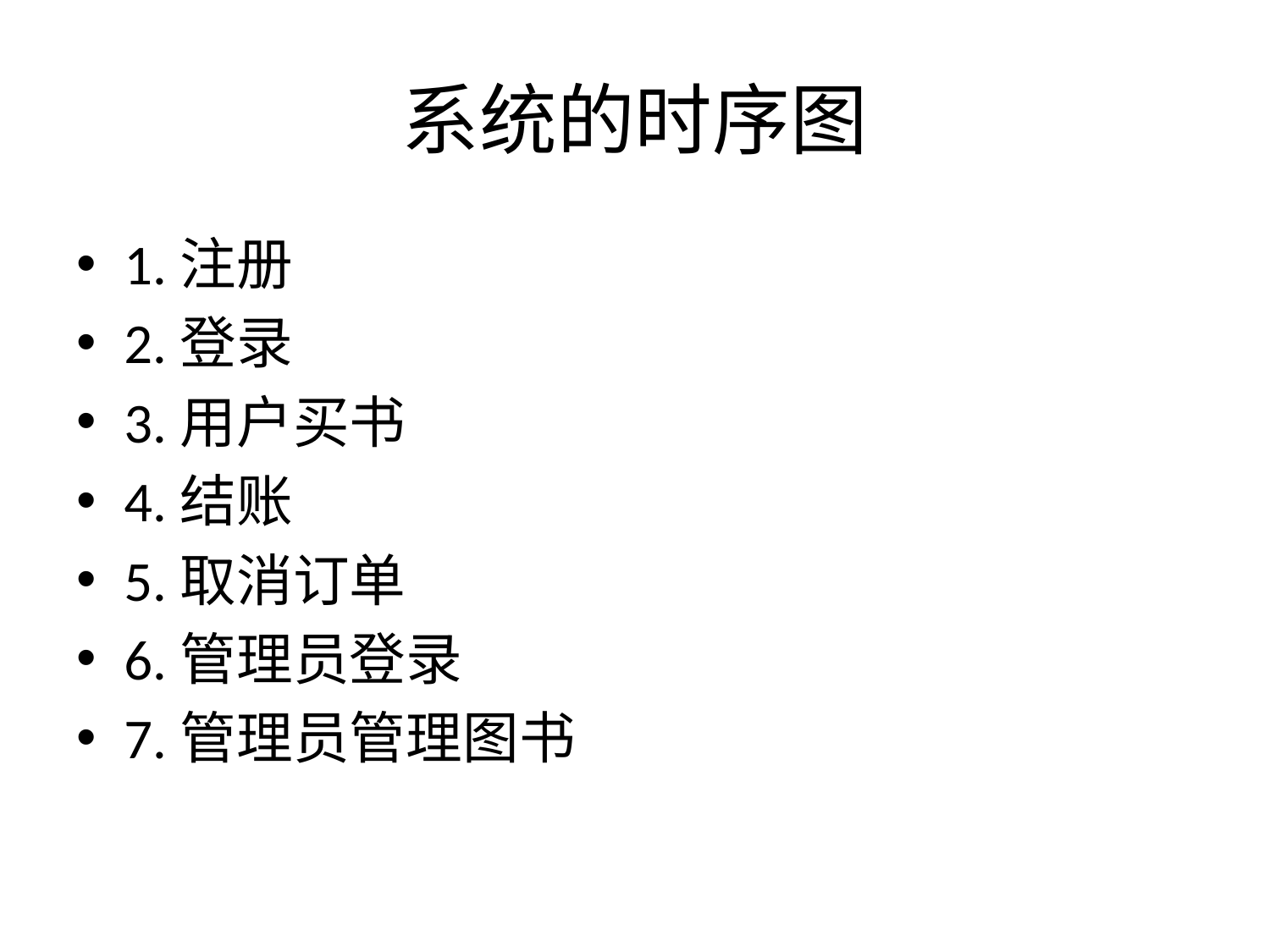

# 系统的时序图
1.注册
2.登录
3.用户买书
4.结账
5.取消订单
6.管理员登录
7.管理员管理图书